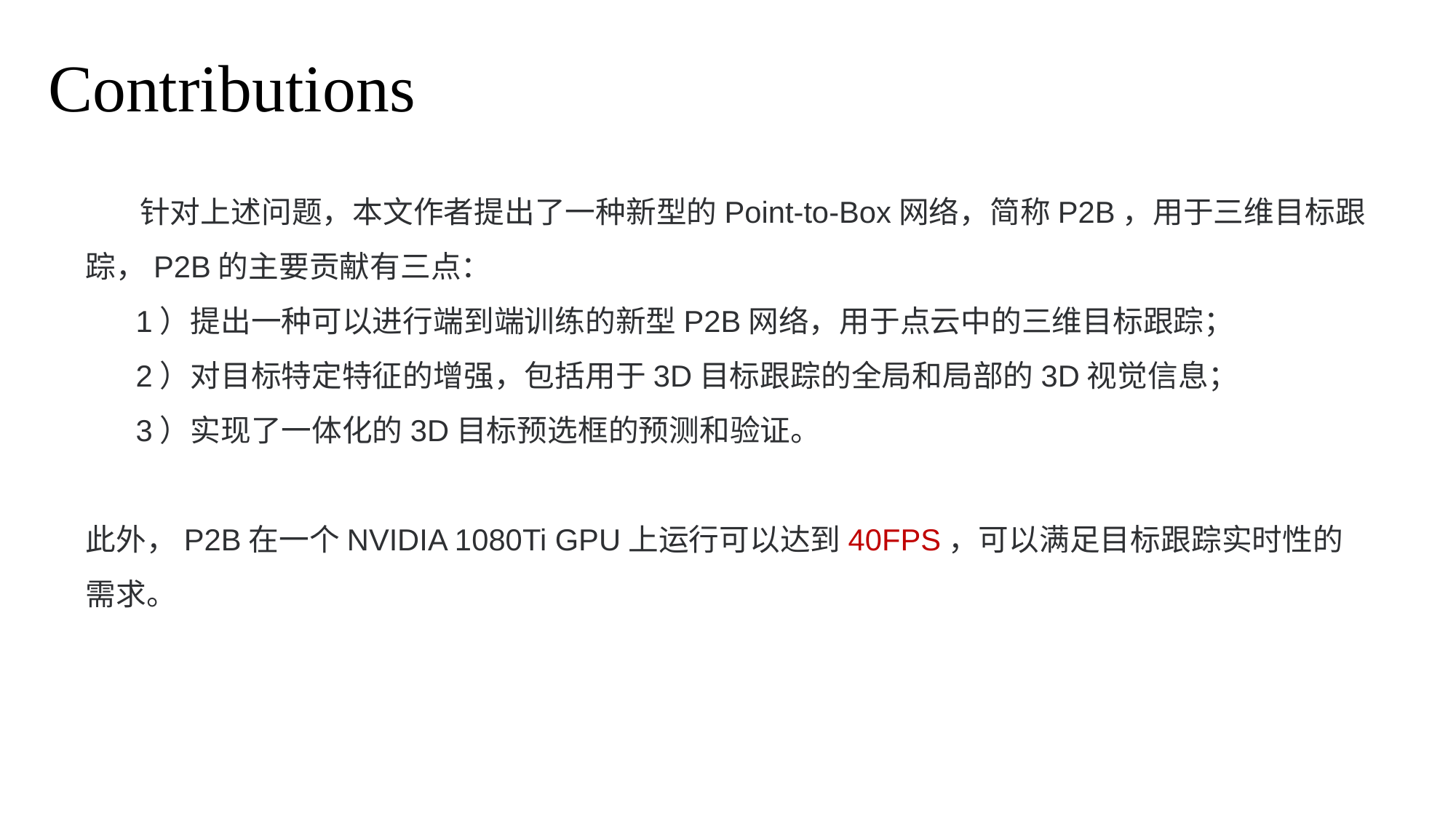

Contributions
       针对上述问题，本文作者提出了一种新型的Point-to-Box网络，简称P2B，用于三维目标跟踪，P2B的主要贡献有三点：
      1）提出一种可以进行端到端训练的新型P2B网络，用于点云中的三维目标跟踪；
      2）对目标特定特征的增强，包括用于3D目标跟踪的全局和局部的3D视觉信息；
      3）实现了一体化的3D目标预选框的预测和验证。

此外，P2B在一个NVIDIA 1080Ti GPU上运行可以达到40FPS，可以满足目标跟踪实时性的需求。